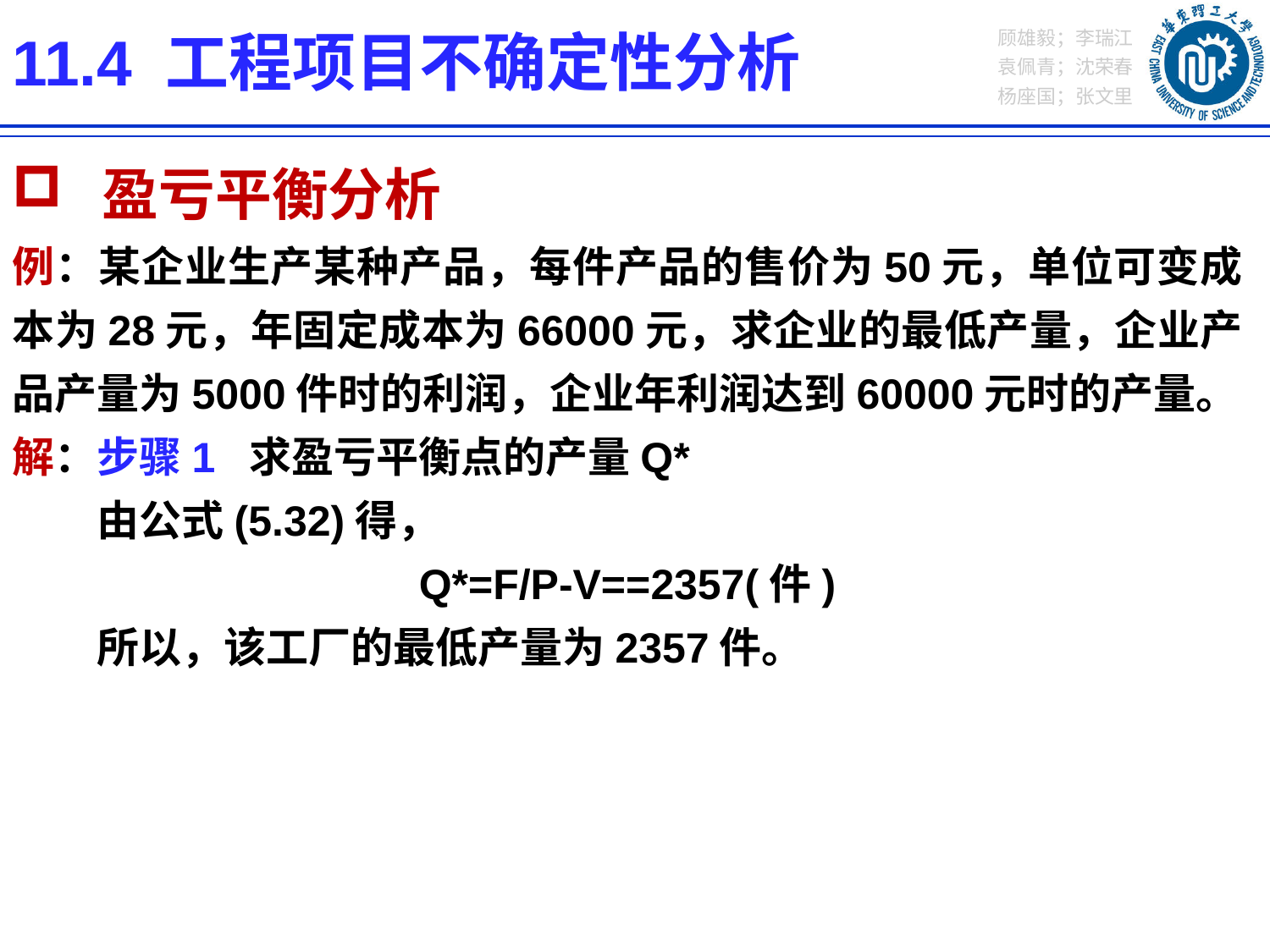

11.4 工程项目不确定性分析
 盈亏平衡分析
例：某企业生产某种产品，每件产品的售价为50元，单位可变成本为28元，年固定成本为66000元，求企业的最低产量，企业产品产量为5000件时的利润，企业年利润达到60000元时的产量。
解：步骤1  求盈亏平衡点的产量Q*
　　由公式(5.32)得，
Q*=F/P-V==2357(件)
　　所以，该工厂的最低产量为2357件。